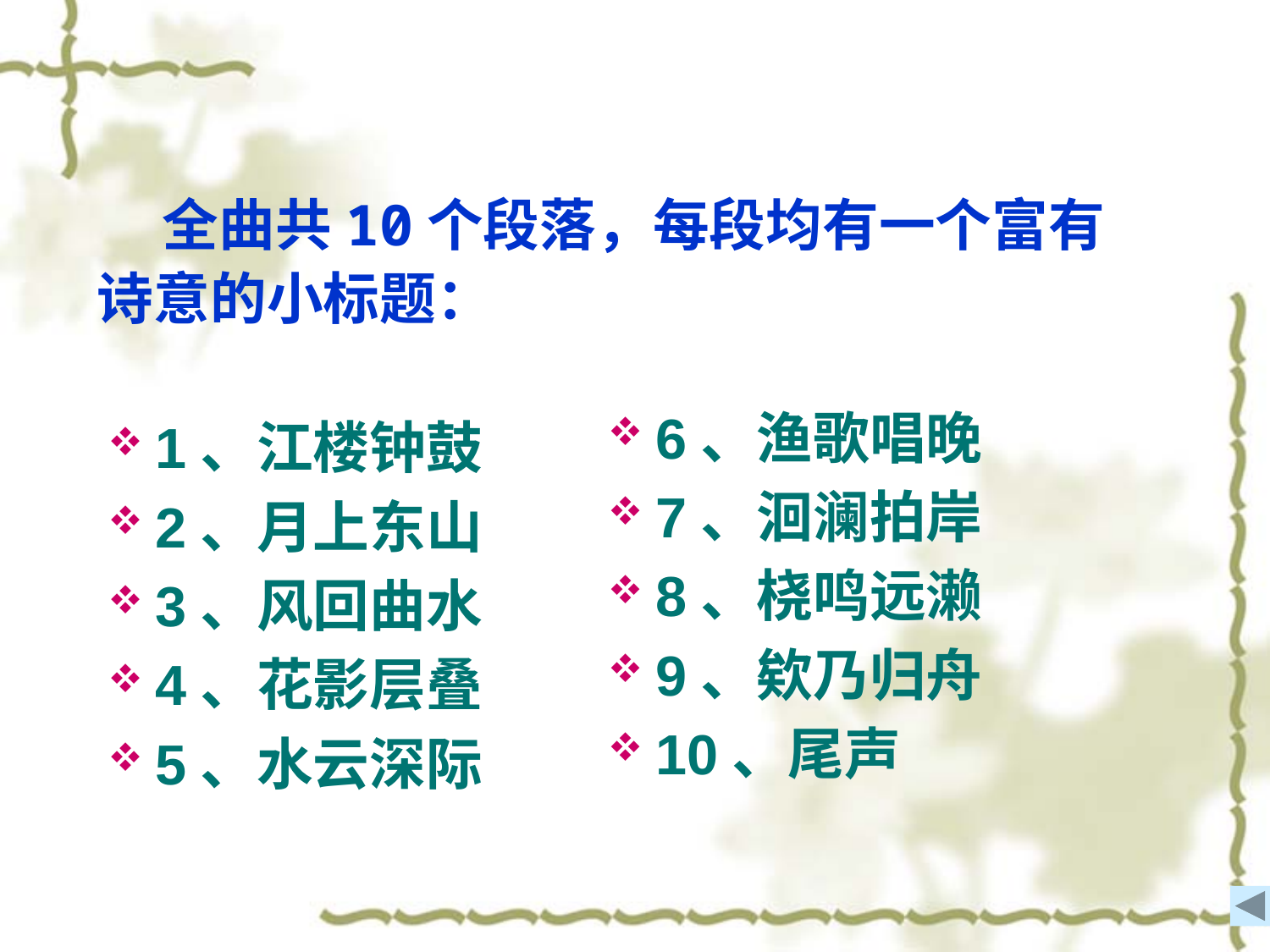

全曲共10个段落，每段均有一个富有诗意的小标题：
6、渔歌唱晚
7、洄澜拍岸
8、桡鸣远濑
9、欸乃归舟
10、尾声
# 1、江楼钟鼓
2、月上东山
3、风回曲水
4、花影层叠
5、水云深际